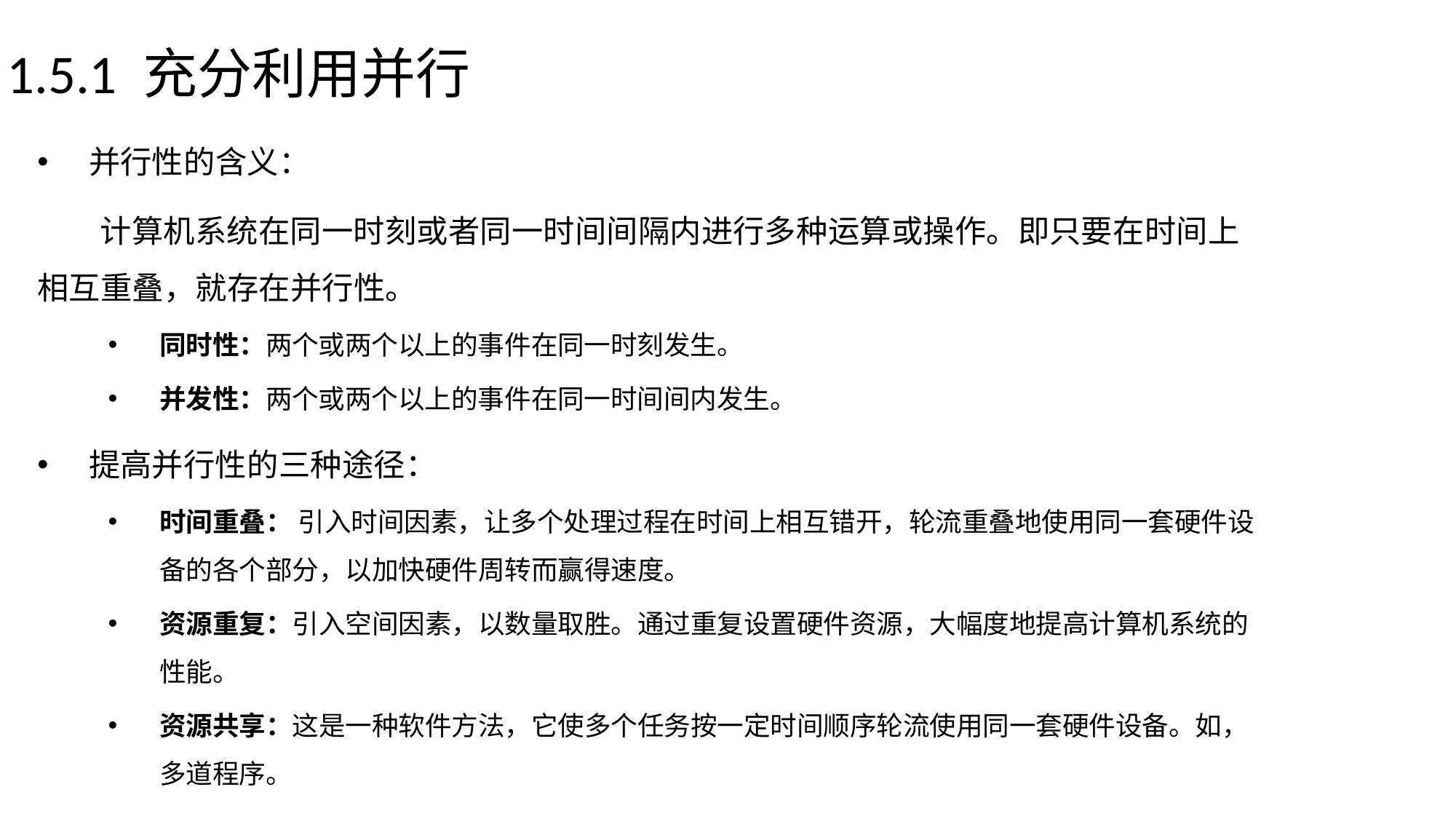

1.5.1 充分利用并行
并行性的含义：
        计算机系统在同一时刻或者同一时间间隔内进行多种运算或操作。即只要在时间上相互重叠，就存在并行性。
同时性：两个或两个以上的事件在同一时刻发生。
并发性：两个或两个以上的事件在同一时间间内发生。
提高并行性的三种途径：
时间重叠： 引入时间因素，让多个处理过程在时间上相互错开，轮流重叠地使用同一套硬件设备的各个部分，以加快硬件周转而赢得速度。
资源重复：引入空间因素，以数量取胜。通过重复设置硬件资源，大幅度地提高计算机系统的性能。
资源共享：这是一种软件方法，它使多个任务按一定时间顺序轮流使用同一套硬件设备。如，多道程序。